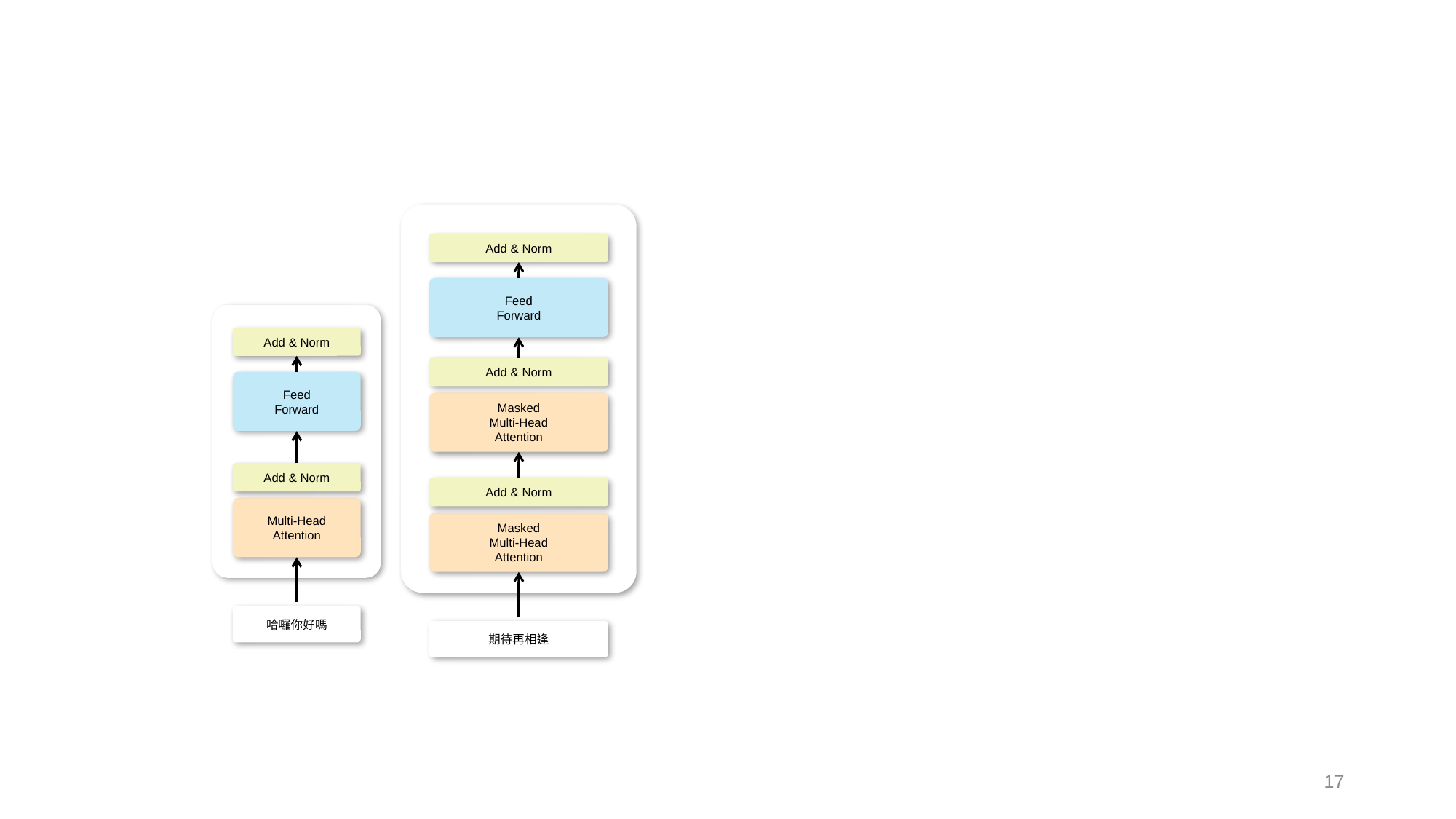

Add & Norm
Feed
Forward
Add & Norm
Masked
Multi-Head
Attention
Add & Norm
Masked
Multi-Head
Attention
期待再相逢

Add & Norm
Feed
Forward
Add & Norm
Multi-Head
Attention
哈囉你好嗎
17